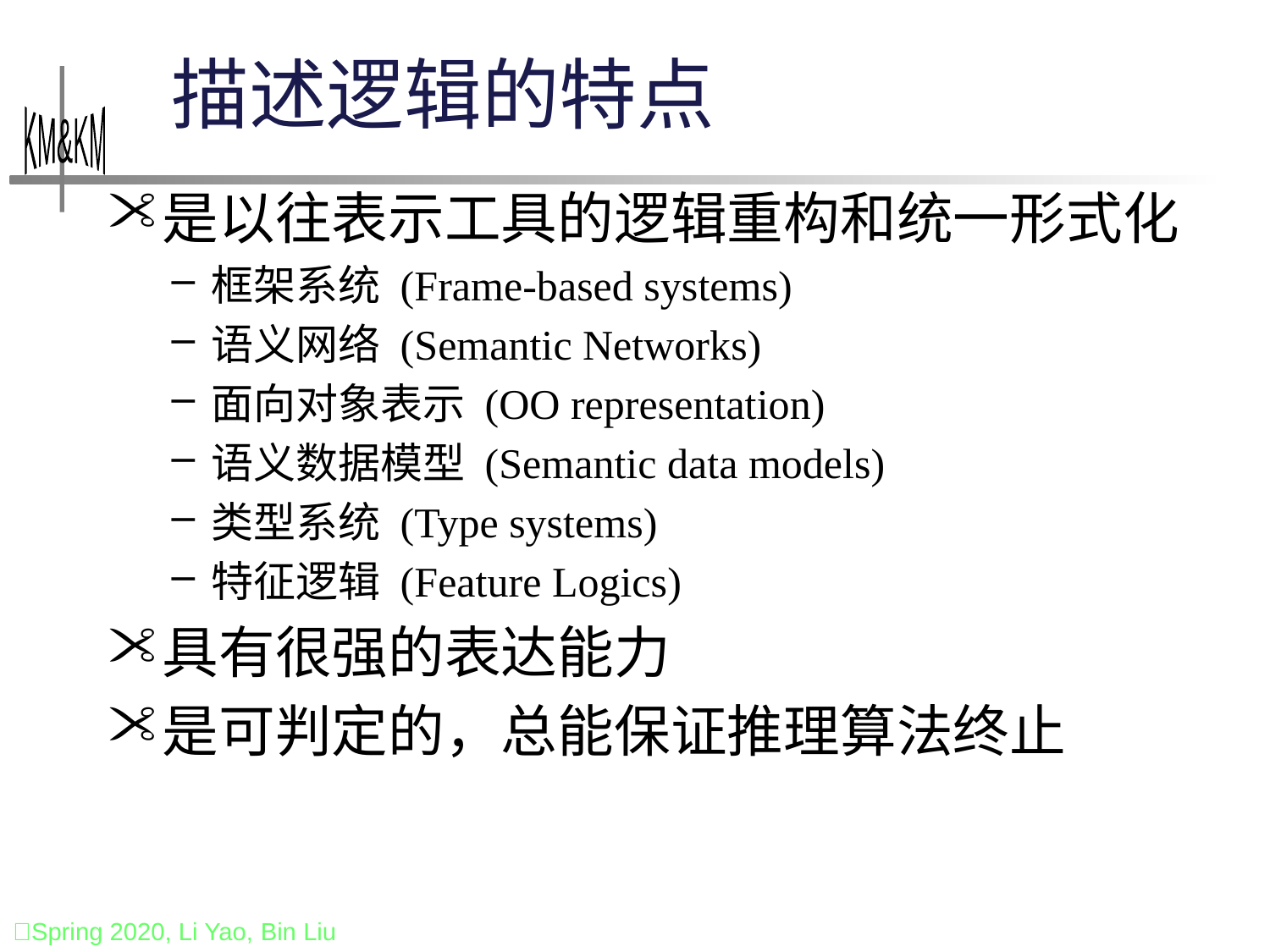

# 描述逻辑的特点
是以往表示工具的逻辑重构和统一形式化
框架系统 (Frame-based systems)
语义网络 (Semantic Networks)
面向对象表示 (OO representation)
语义数据模型 (Semantic data models)
类型系统 (Type systems)
特征逻辑 (Feature Logics)
具有很强的表达能力
是可判定的，总能保证推理算法终止